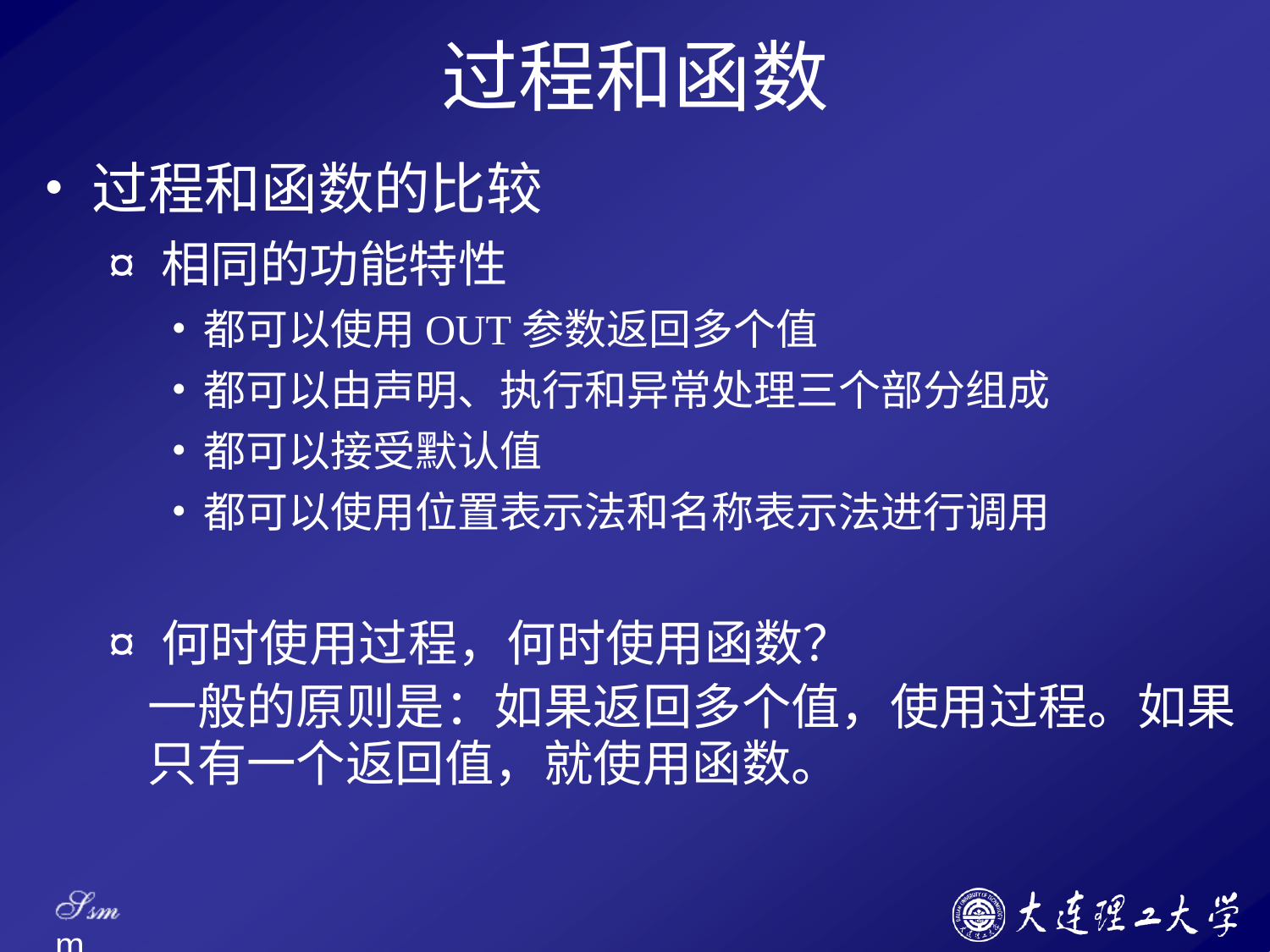

# 过程和函数
过程和函数的比较
¤ 相同的功能特性
都可以使用OUT参数返回多个值
都可以由声明、执行和异常处理三个部分组成
都可以接受默认值
都可以使用位置表示法和名称表示法进行调用

¤ 何时使用过程，何时使用函数？
一般的原则是：如果返回多个值，使用过程。如果 只有一个返回值，就使用函数。

Ssm